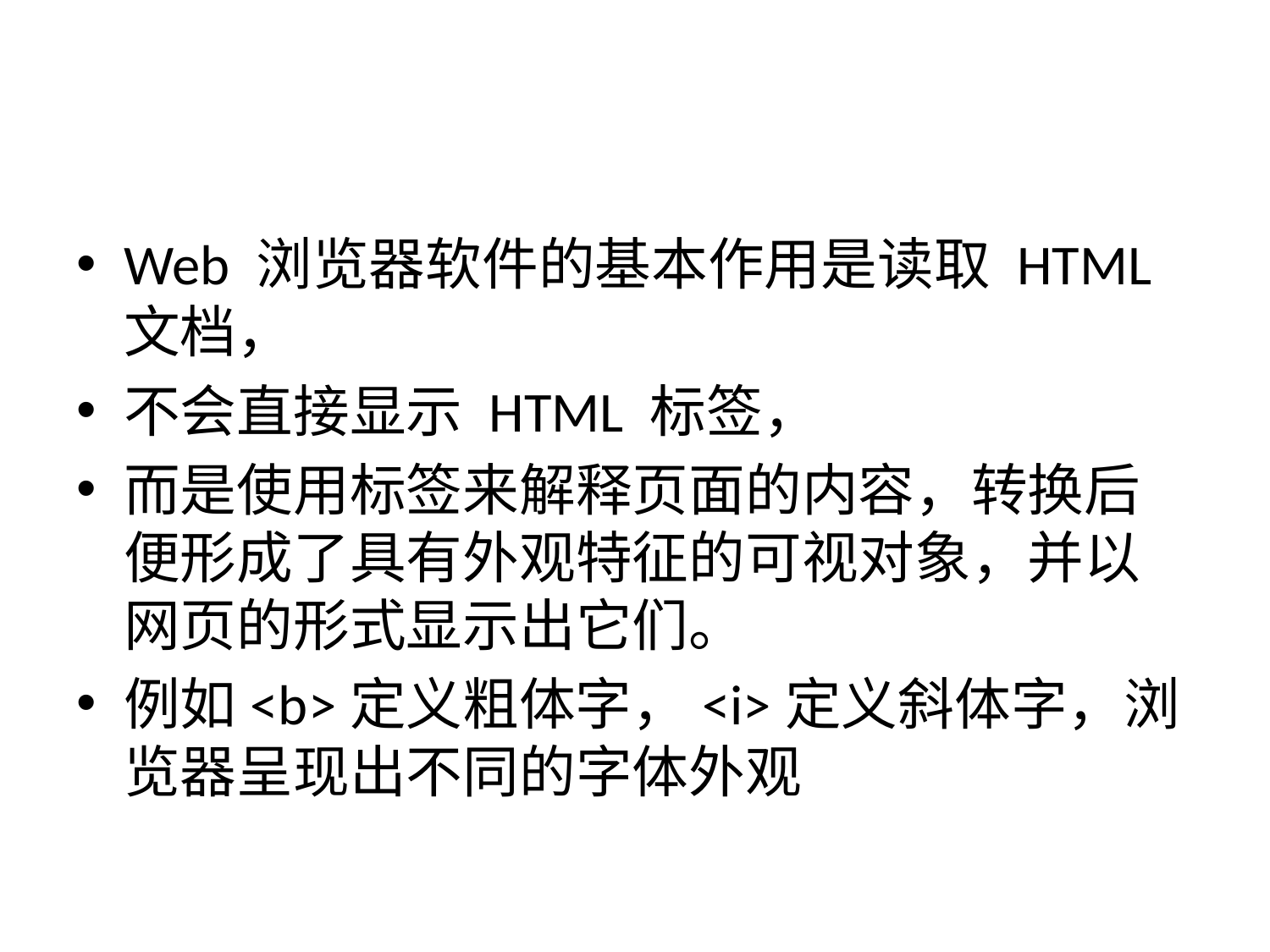

#
Web 浏览器软件的基本作用是读取 HTML 文档，
不会直接显示 HTML 标签，
而是使用标签来解释页面的内容，转换后便形成了具有外观特征的可视对象，并以网页的形式显示出它们。
例如<b>定义粗体字，<i>定义斜体字，浏览器呈现出不同的字体外观